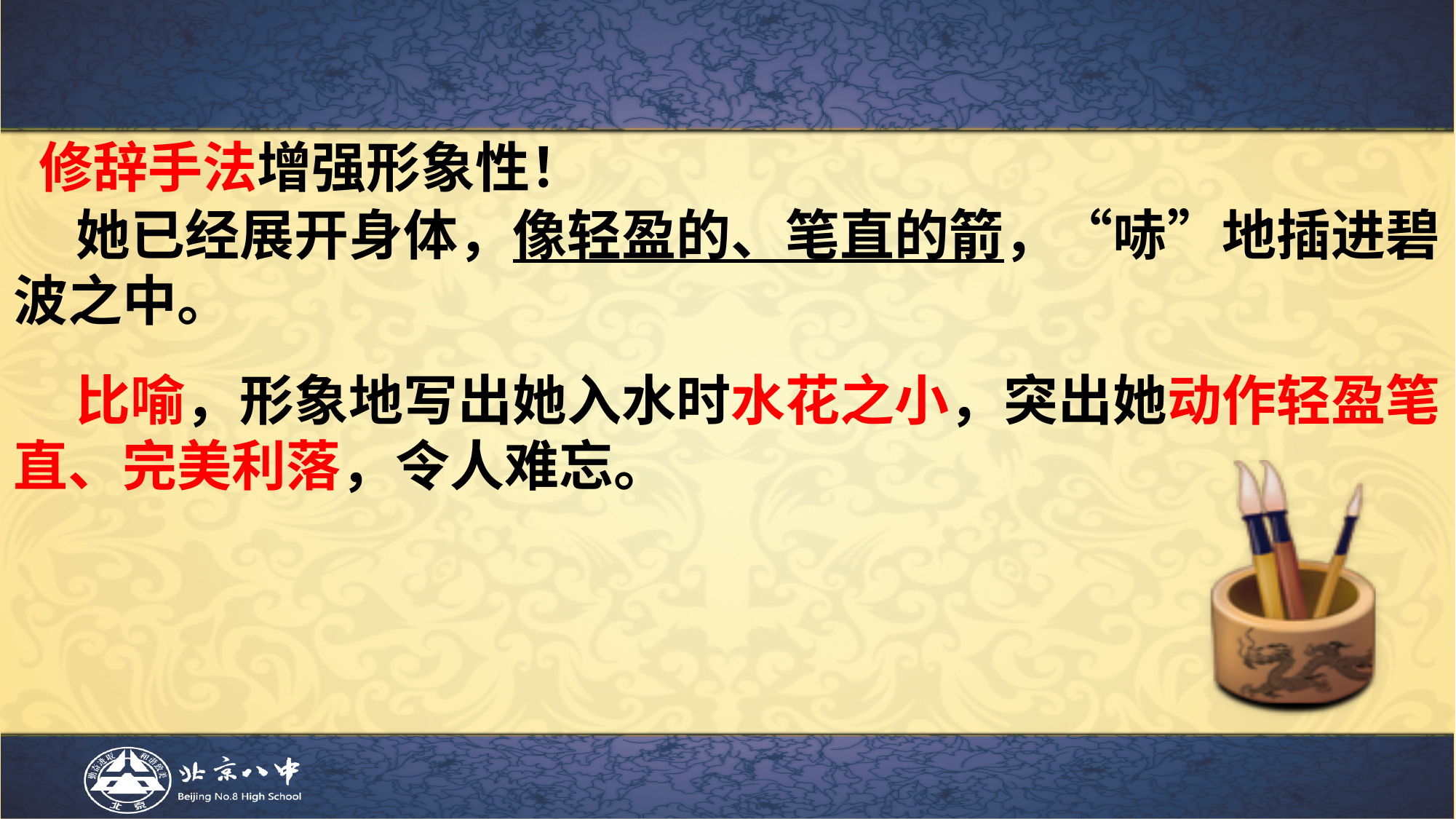

修辞手法增强形象性！
    她已经展开身体，像轻盈的、笔直的箭，“哧”地插进碧波之中。
    比喻，形象地写出她入水时水花之小，突出她动作轻盈笔直、完美利落，令人难忘。